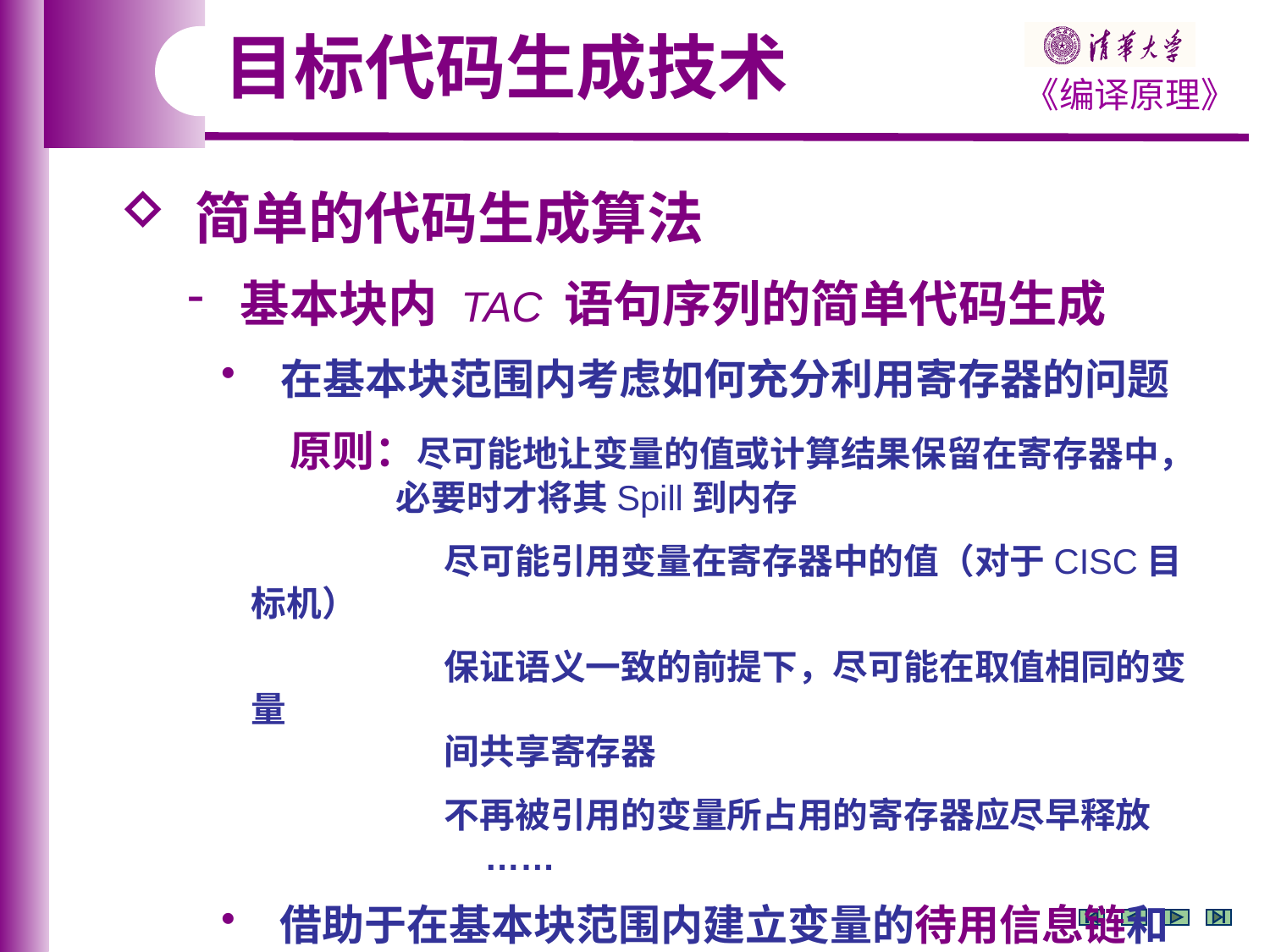

目标代码生成技术
 简单的代码生成算法
 基本块内 TAC 语句序列的简单代码生成

  在基本块范围内考虑如何充分利用寄存器的问题

   原则：尽可能地让变量的值或计算结果保留在寄存器中，
                 必要时才将其Spill到内存

                       尽可能引用变量在寄存器中的值（对于CISC目标机）

                       保证语义一致的前提下，尽可能在取值相同的变量
                       间共享寄存器

                       不再被引用的变量所占用的寄存器应尽早释放
                        ……

  借助于在基本块范围内建立变量的待用信息链和
   活跃信息链